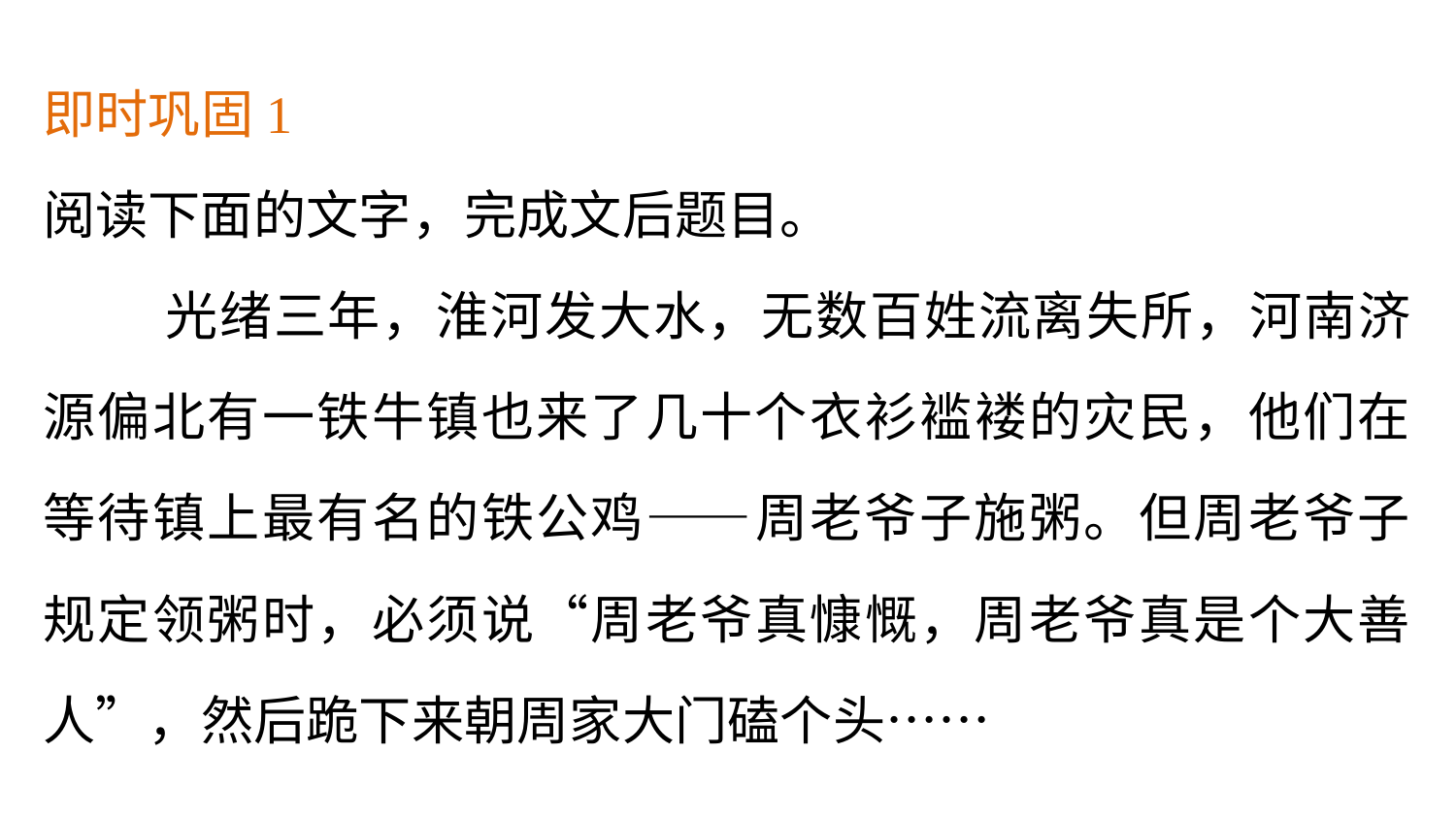

即时巩固1
阅读下面的文字，完成文后题目。
        光绪三年，淮河发大水，无数百姓流离失所，河南济源偏北有一铁牛镇也来了几十个衣衫褴褛的灾民，他们在等待镇上最有名的铁公鸡——周老爷子施粥。但周老爷子规定领粥时，必须说“周老爷真慷慨，周老爷真是个大善人”，然后跪下来朝周家大门磕个头……